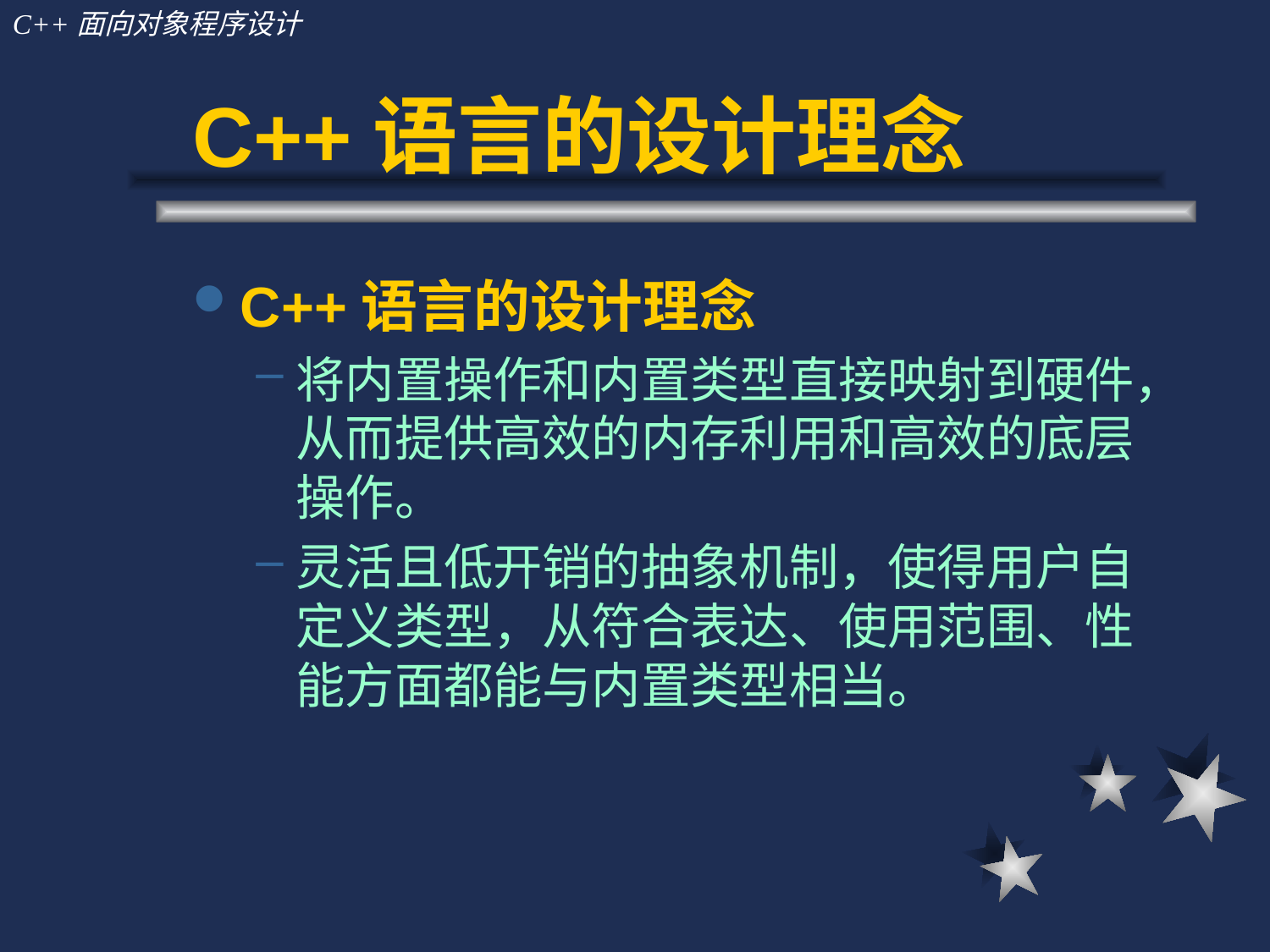

# C++语言的设计理念
C++语言的设计理念
将内置操作和内置类型直接映射到硬件，从而提供高效的内存利用和高效的底层操作。
灵活且低开销的抽象机制，使得用户自定义类型，从符合表达、使用范围、性能方面都能与内置类型相当。
4